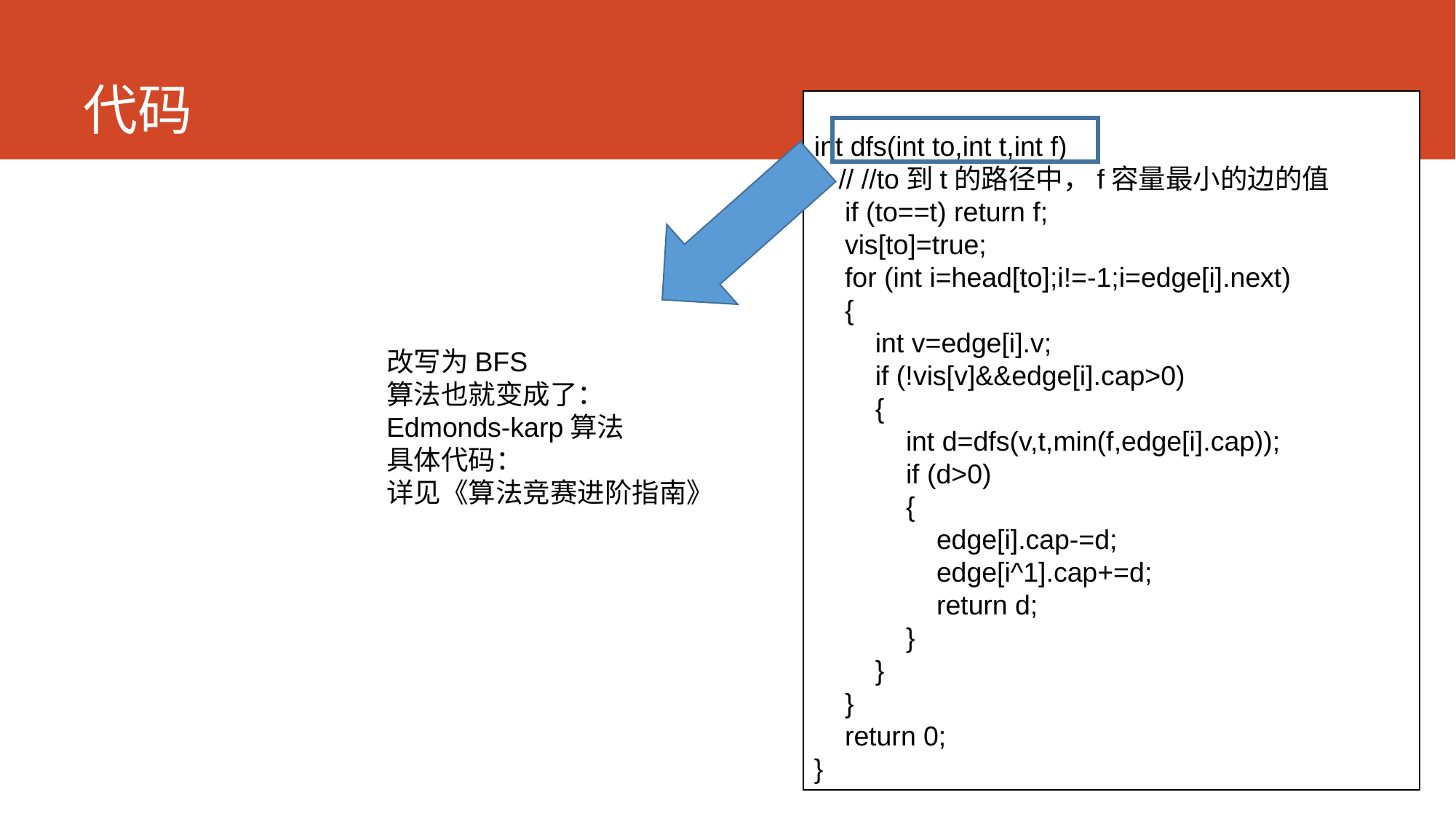

# 代码

int dfs(int to,int t,int f)
{  // //to到t的路径中，f容量最小的边的值
    if (to==t) return f;
    vis[to]=true;
    for (int i=head[to];i!=-1;i=edge[i].next)
    {
        int v=edge[i].v;
        if (!vis[v]&&edge[i].cap>0)
        {
            int d=dfs(v,t,min(f,edge[i].cap));
            if (d>0)
            {
                edge[i].cap-=d;
                edge[i^1].cap+=d;
                return d;
            }
        }
    }
    return 0;
}

改写为BFS
算法也就变成了：
Edmonds-karp算法
具体代码：
详见《算法竞赛进阶指南》